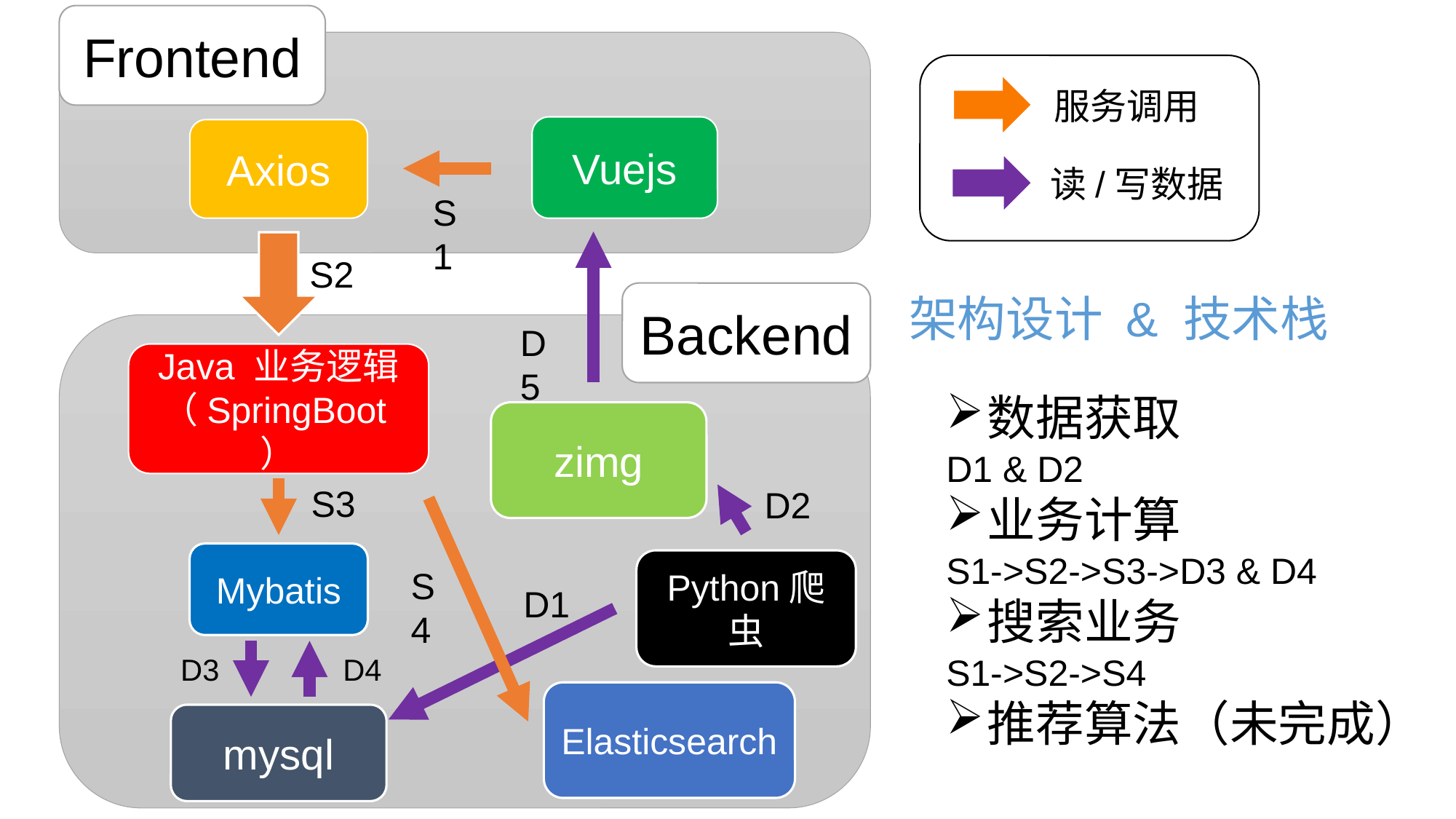

Frontend

服务调用

读/写数据
Vuejs
Axios
S1

S2
Backend
架构设计 & 技术栈

D5
Java 业务逻辑
（SpringBoot）
数据获取
D1 & D2
业务计算
S1->S2->S3->D3 & D4
搜索业务
S1->S2->S4
推荐算法（未完成）
zimg
S3
D2
Mybatis
Python爬虫
S4
D1
D3
D4
Elasticsearch
mysql